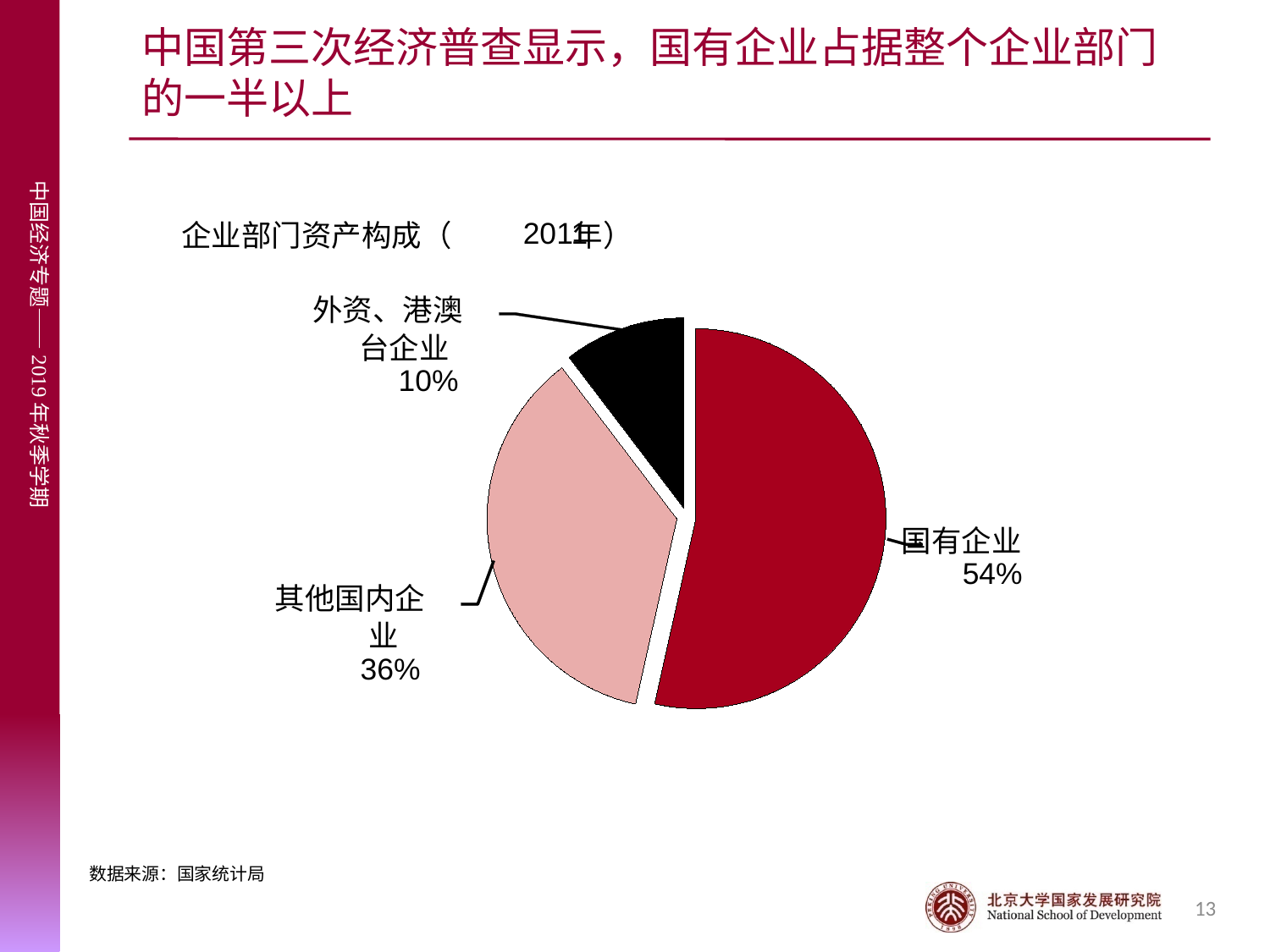

# 中国第三次经济普查显示，国有企业占据整个企业部门的一半以上

2011
企业部门资产构成（
年）
外资、港澳

台企业
10%

国有企业

54%

其他国内企
业
36%
数据来源：国家统计局
13